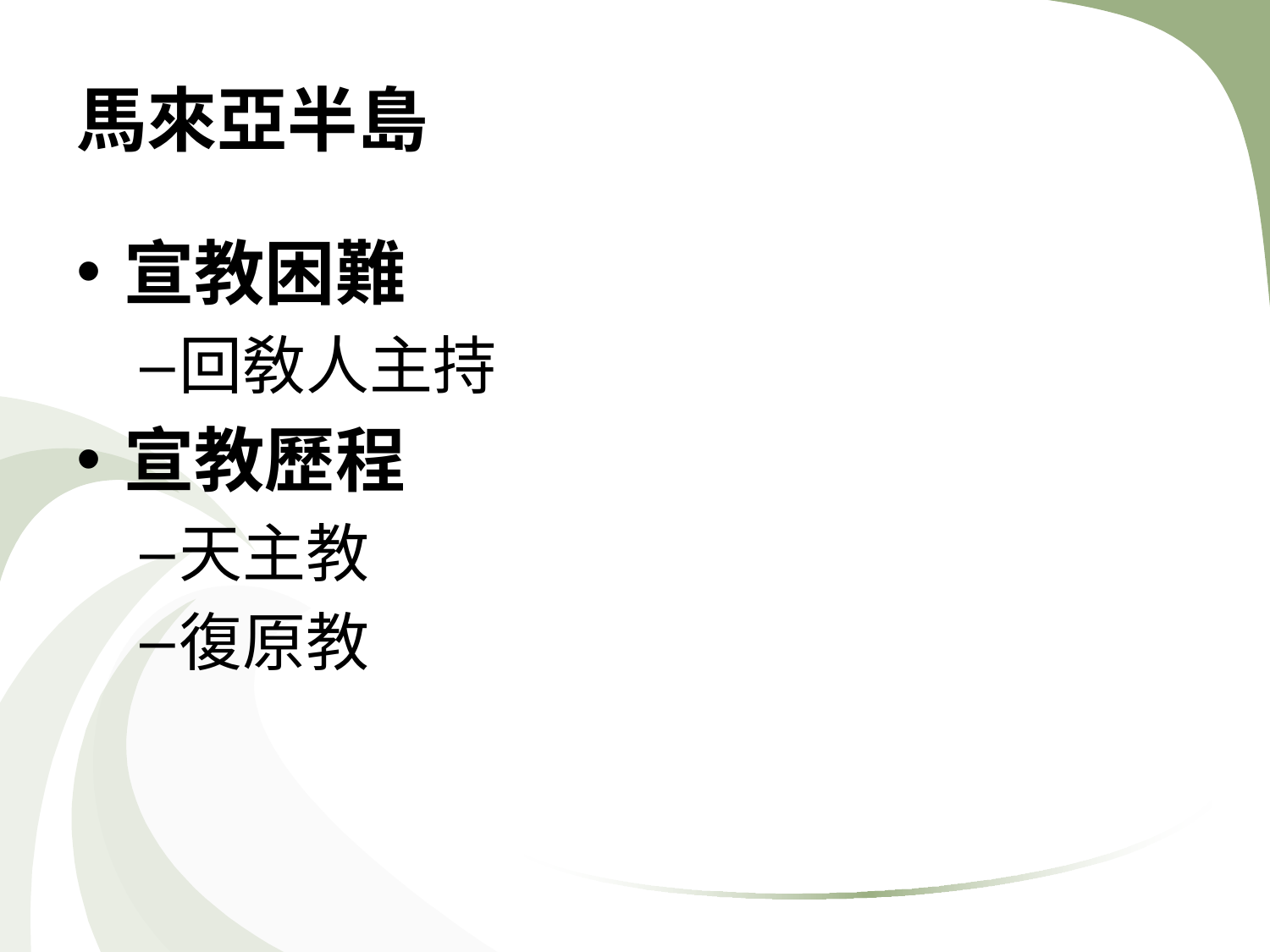

# 馬來亞半島
宣教困難
回敎人主持
宣教歷程
天主教
復原教